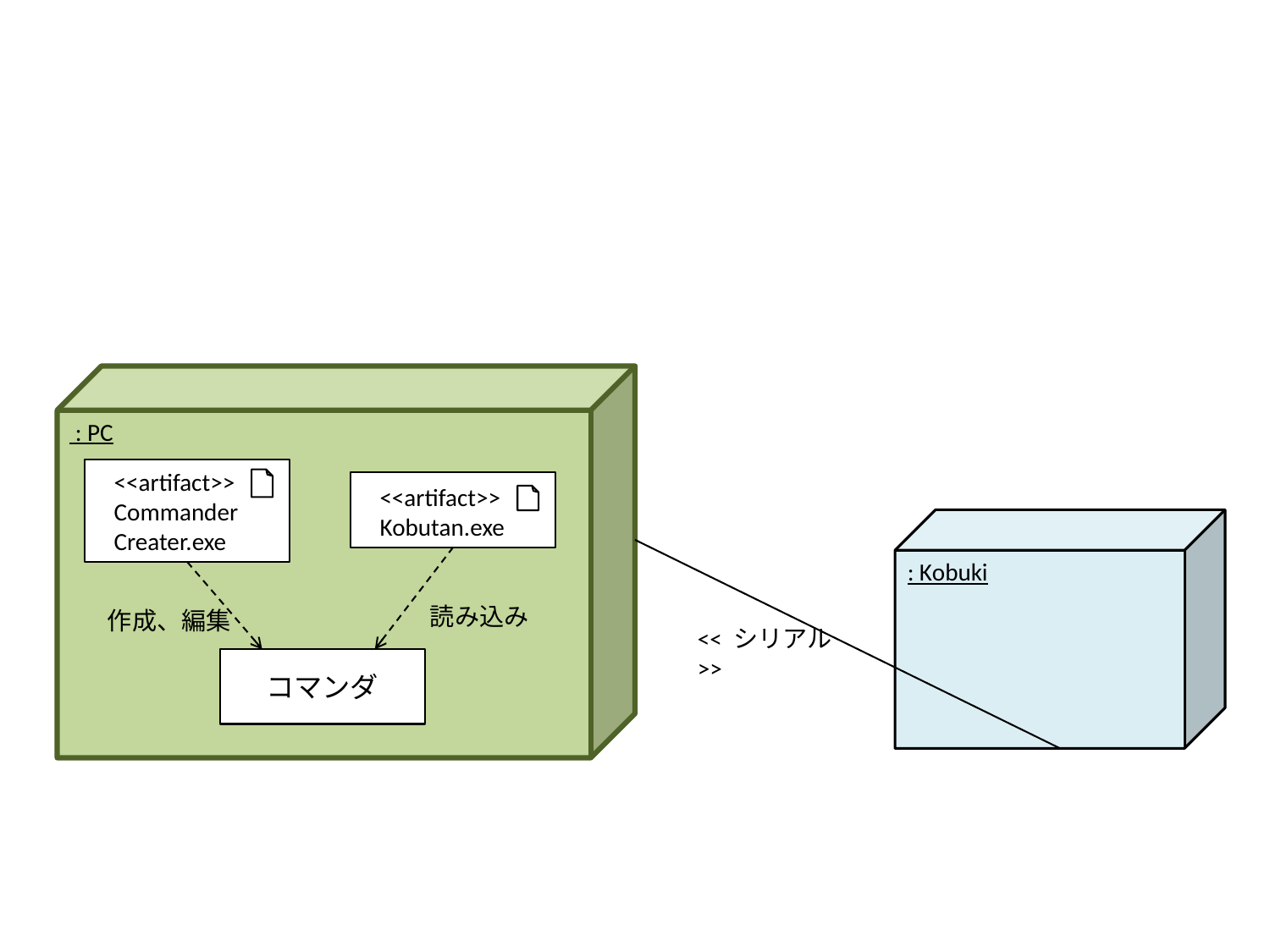

: PC
   <<artifact>>
   Commander
   Creater.exe

   <<artifact>>
   Kobutan.exe

: Kobuki
読み込み
作成、編集
<< シリアル >>
コマンダ